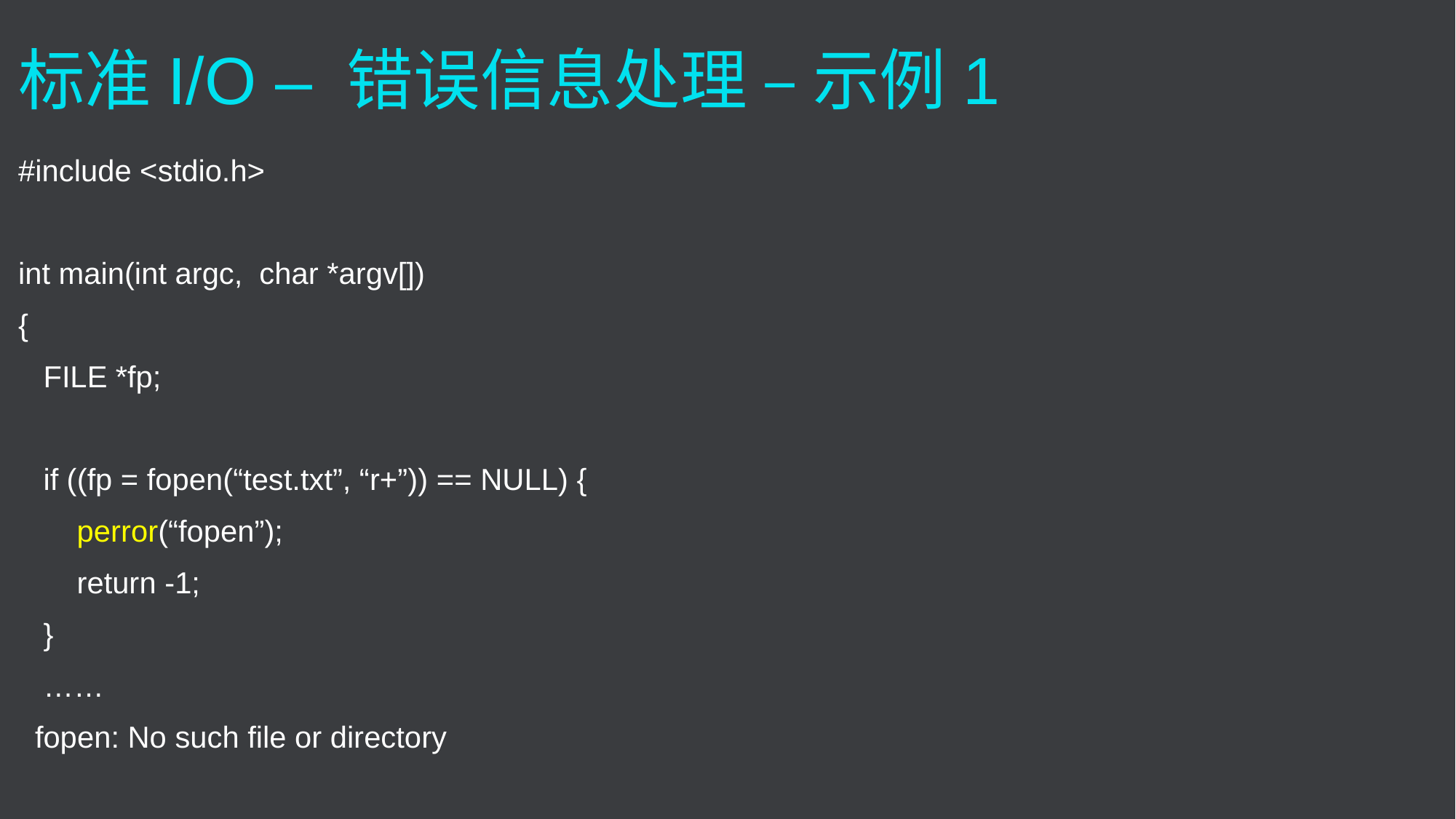

标准I/O – 错误信息处理 – 示例1
#include <stdio.h>

int main(int argc,  char *argv[])
{
   FILE *fp;

   if ((fp = fopen(“test.txt”, “r+”)) == NULL) {
       perror(“fopen”);
       return -1;
   }
   ……
  fopen: No such file or directory